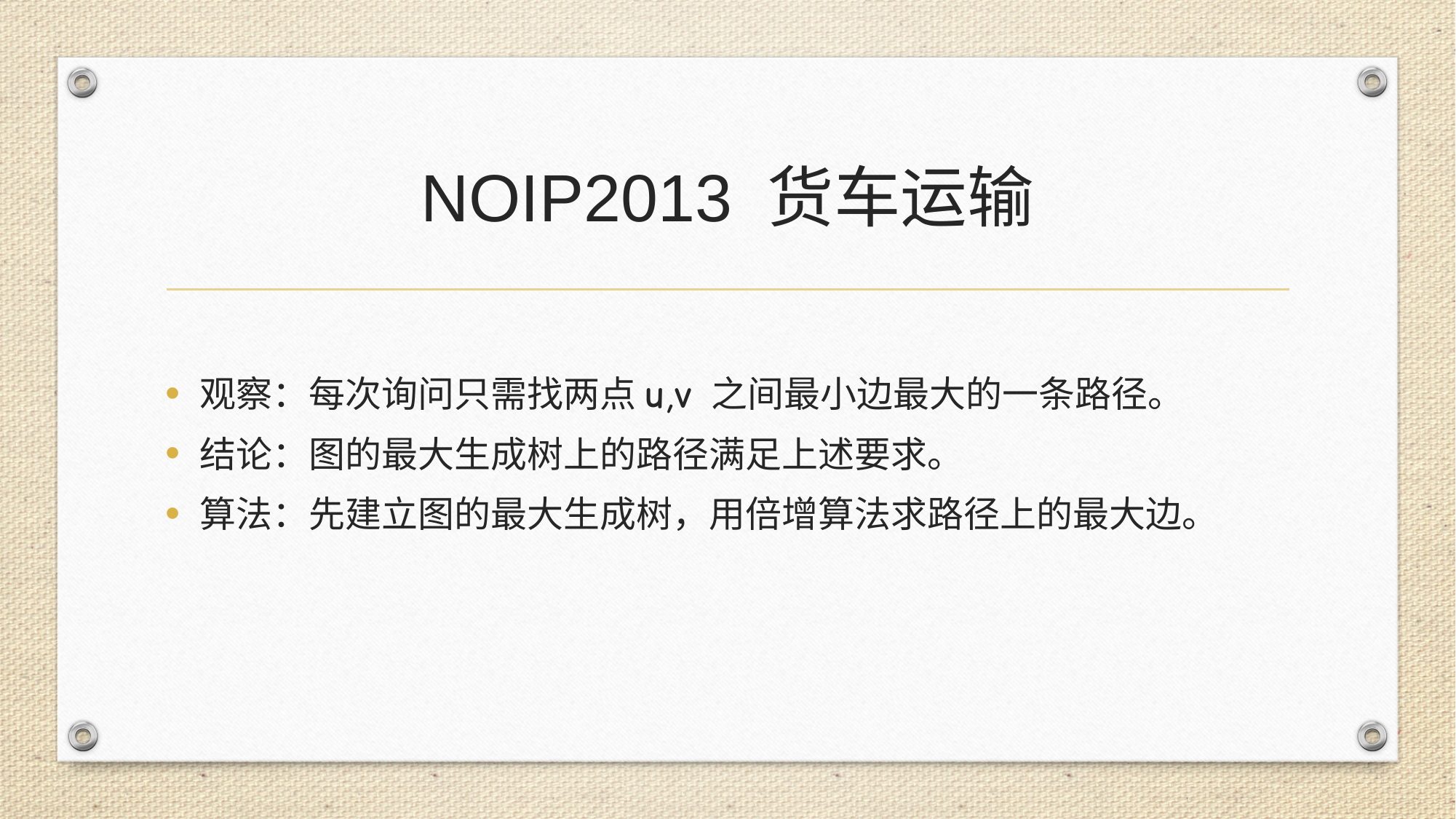

# NOIP2013 货车运输

观察：每次询问只需找两点u,v 之间最小边最大的一条路径。
结论：图的最大生成树上的路径满足上述要求。
算法：先建立图的最大生成树，用倍增算法求路径上的最大边。